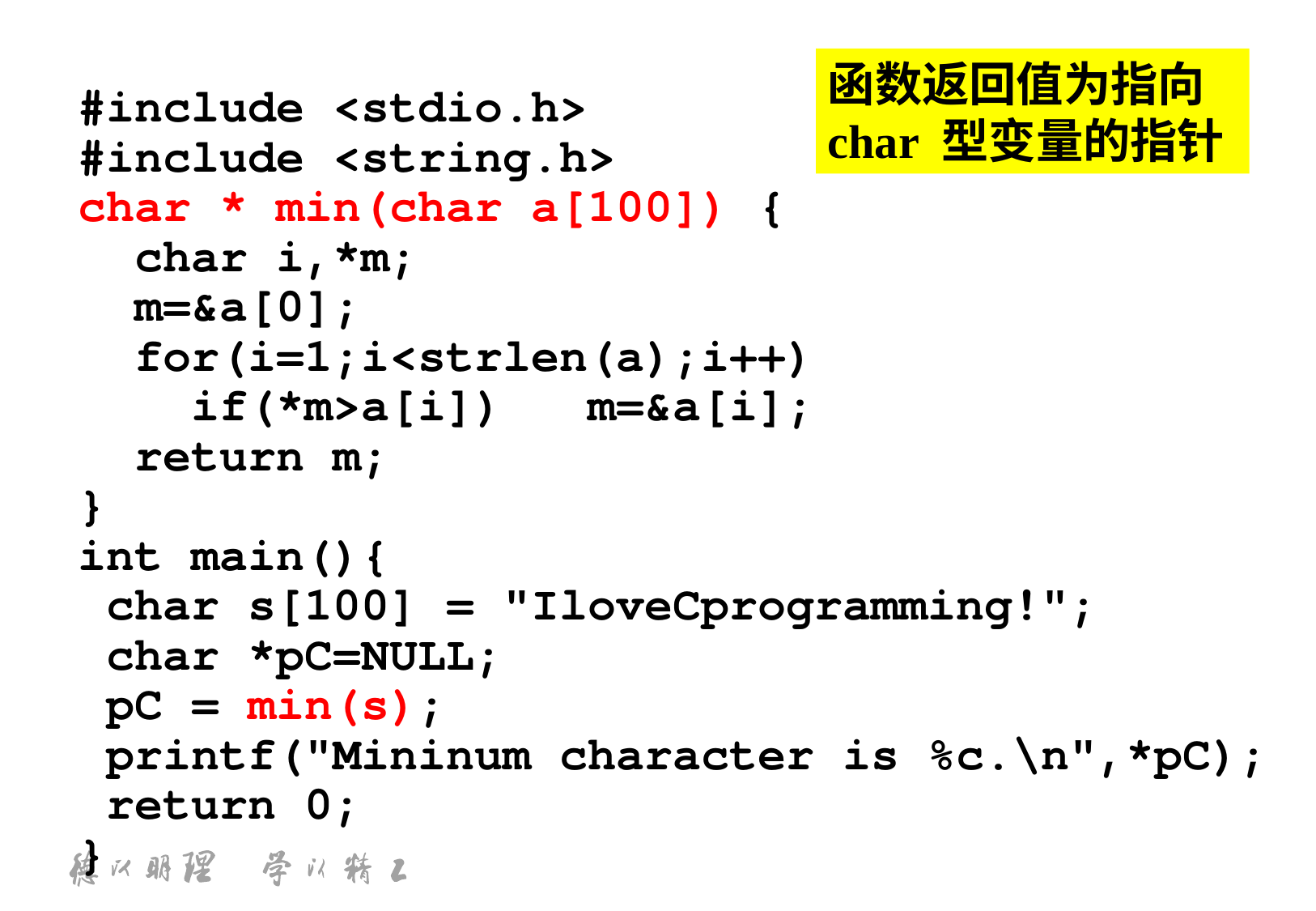

函数返回值为指向 char 型变量的指针
#include <stdio.h>
#include <string.h>
char * min(char a[100]) {
  char i,*m;
  m=&a[0];
  for(i=1;i<strlen(a);i++)
    if(*m>a[i])   m=&a[i];
  return m;
}
int main(){
 char s[100] = "IloveCprogramming!";
 char *pC=NULL;
 pC = min(s);
 printf("Mininum character is %c.\n",*pC);
 return 0;
}

56